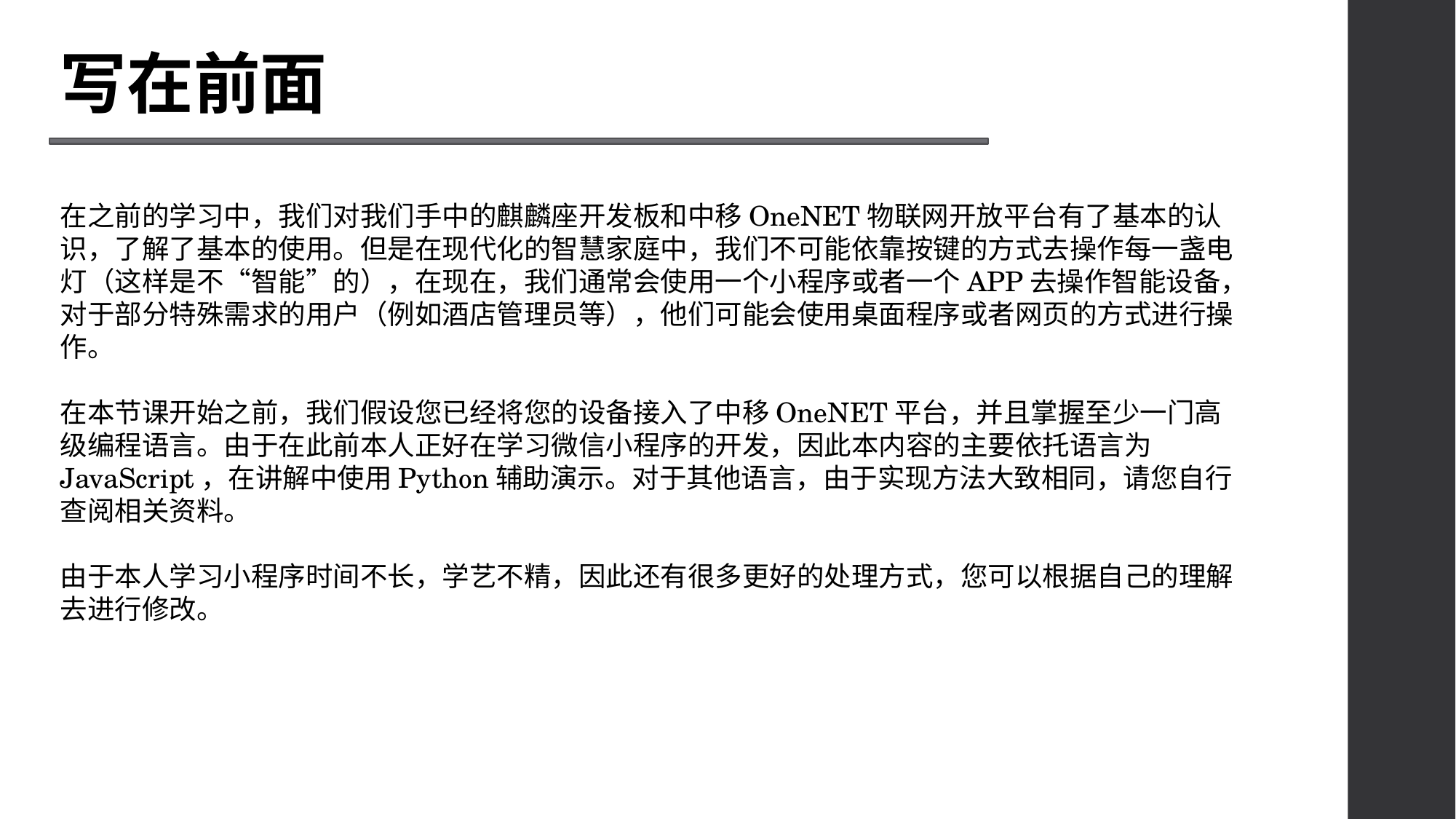

写在前面

在之前的学习中，我们对我们手中的麒麟座开发板和中移OneNET物联网开放平台有了基本的认识，了解了基本的使用。但是在现代化的智慧家庭中，我们不可能依靠按键的方式去操作每一盏电灯（这样是不“智能”的），在现在，我们通常会使用一个小程序或者一个APP去操作智能设备，对于部分特殊需求的用户（例如酒店管理员等），他们可能会使用桌面程序或者网页的方式进行操作。

在本节课开始之前，我们假设您已经将您的设备接入了中移OneNET平台，并且掌握至少一门高级编程语言。由于在此前本人正好在学习微信小程序的开发，因此本内容的主要依托语言为JavaScript，在讲解中使用Python辅助演示。对于其他语言，由于实现方法大致相同，请您自行查阅相关资料。

由于本人学习小程序时间不长，学艺不精，因此还有很多更好的处理方式，您可以根据自己的理解去进行修改。